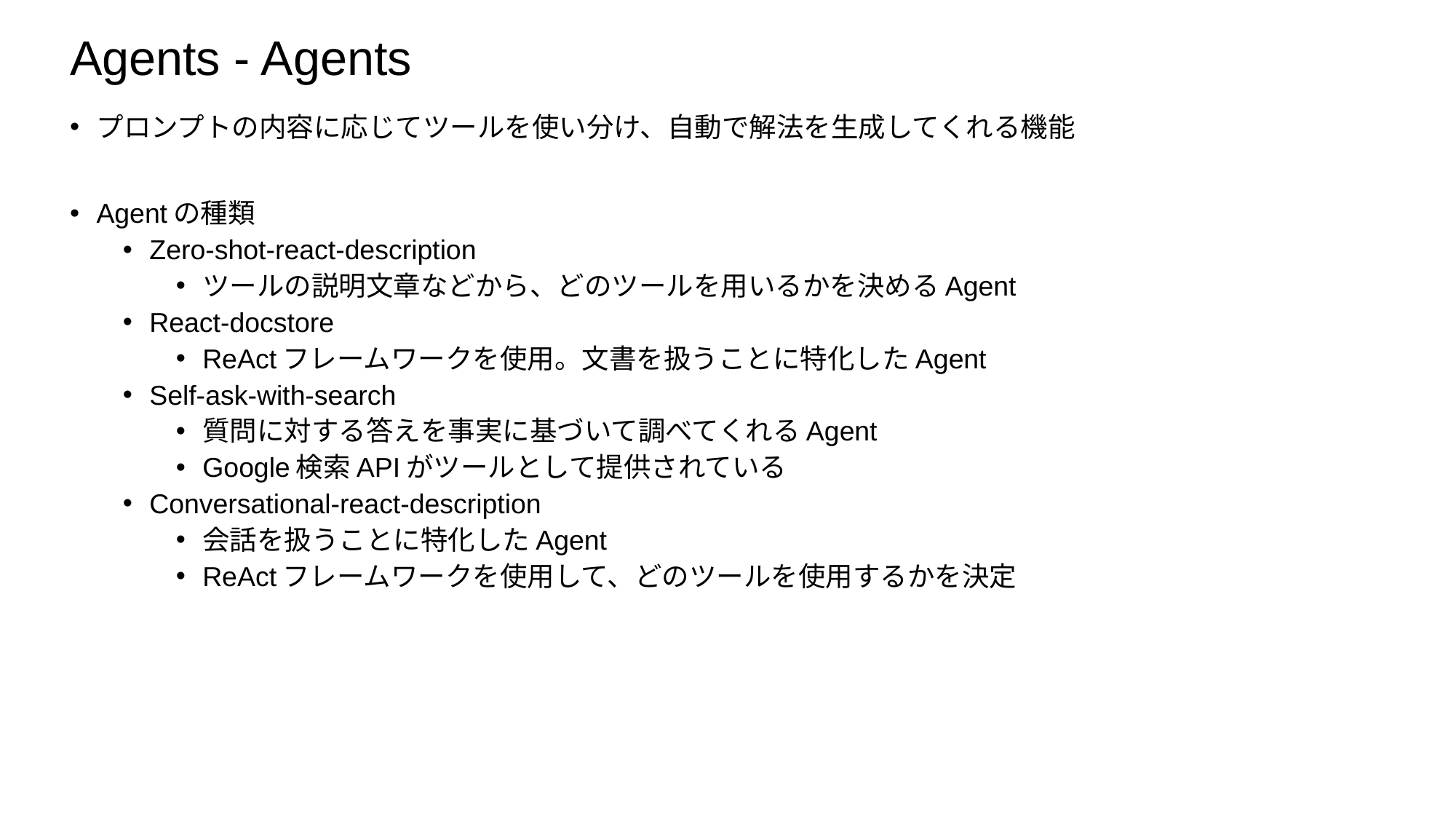

# Agents - Agents
プロンプトの内容に応じてツールを使い分け、自動で解法を生成してくれる機能

Agentの種類
Zero-shot-react-description
ツールの説明文章などから、どのツールを用いるかを決めるAgent
React-docstore
ReActフレームワークを使用。文書を扱うことに特化したAgent
Self-ask-with-search
質問に対する答えを事実に基づいて調べてくれるAgent
Google検索APIがツールとして提供されている
Conversational-react-description
会話を扱うことに特化したAgent
ReActフレームワークを使用して、どのツールを使用するかを決定